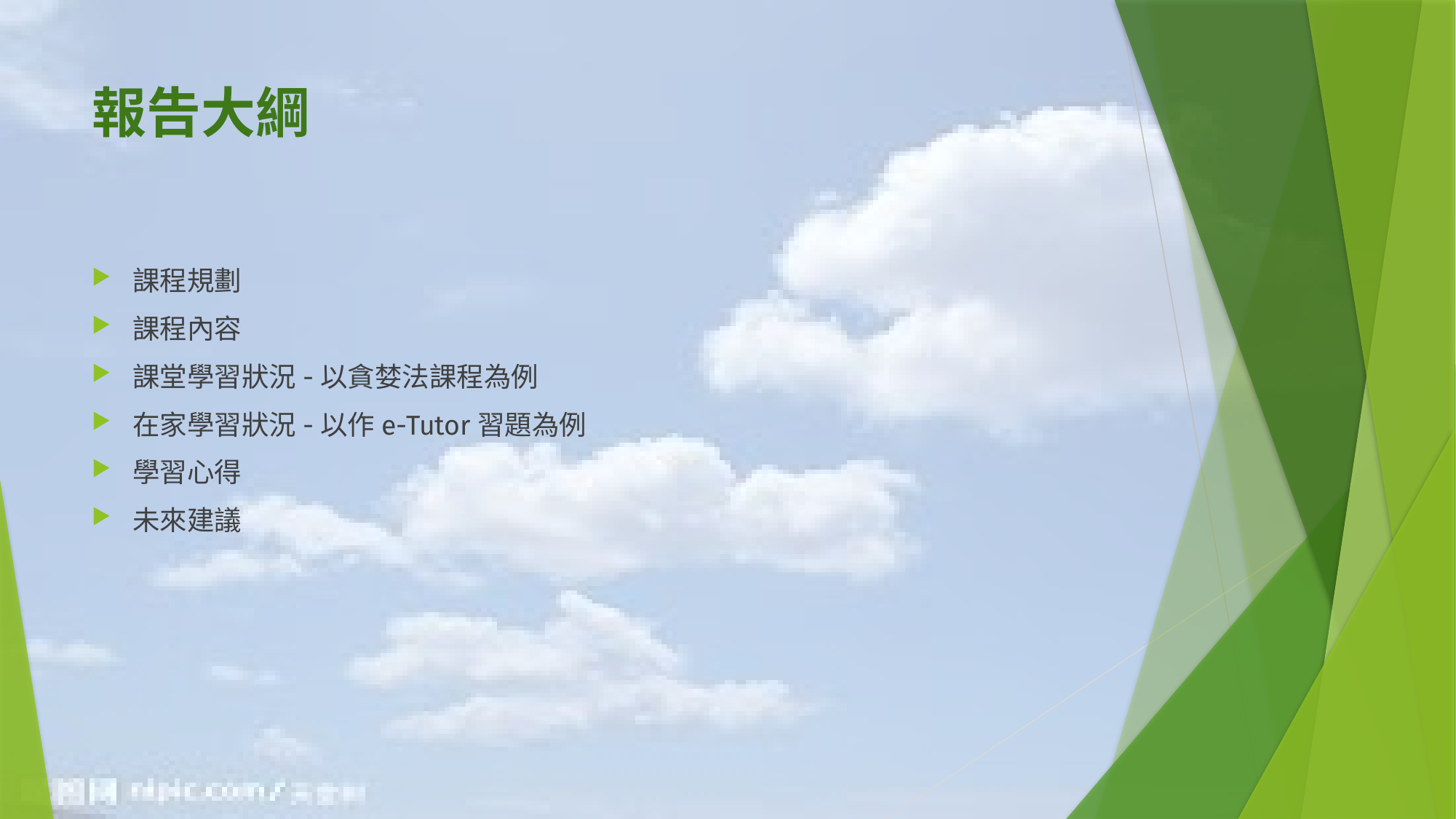

# 報告大綱
課程規劃
課程內容
課堂學習狀況-以貪婪法課程為例
在家學習狀況-以作e-Tutor習題為例
學習心得
未來建議